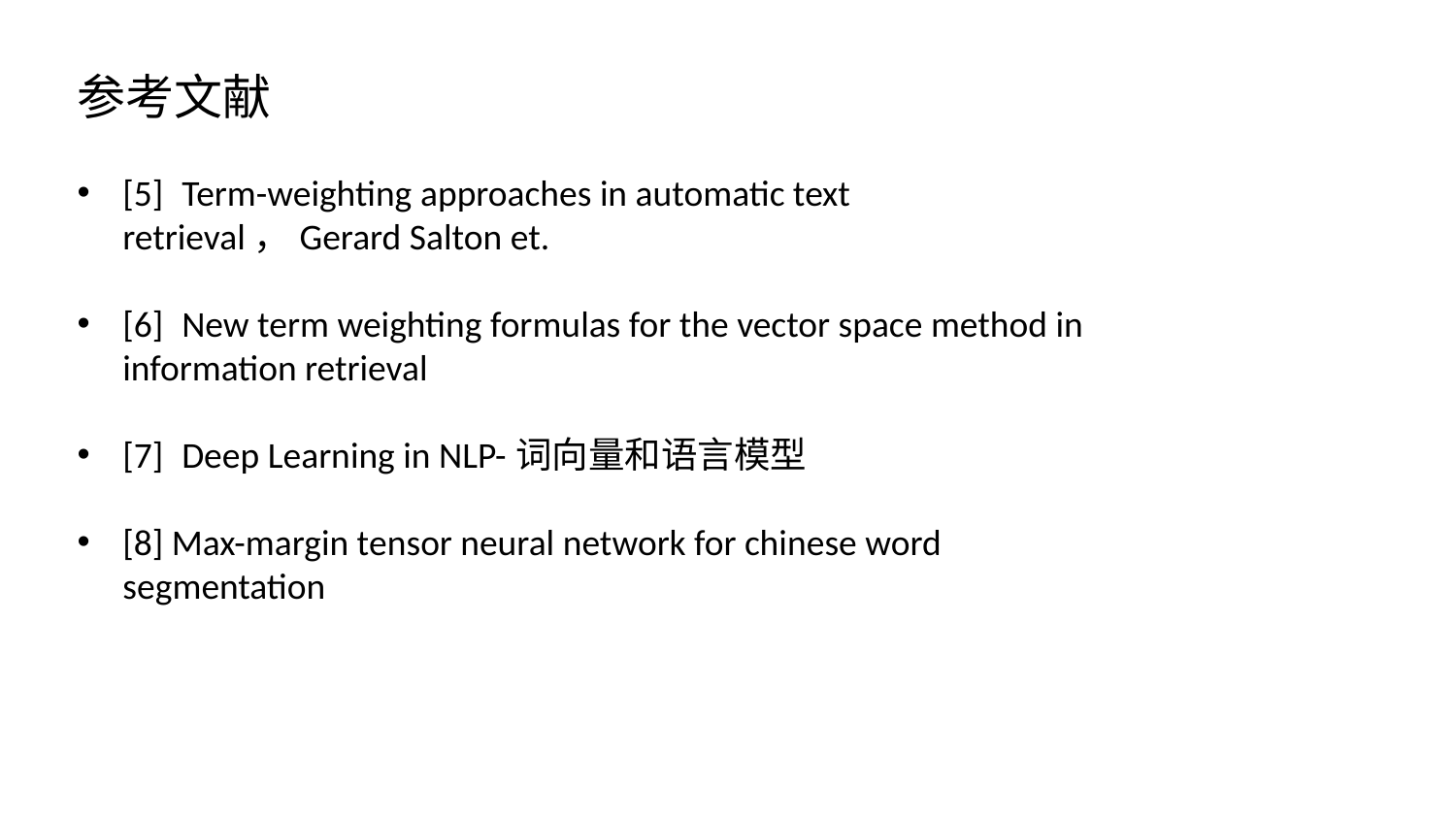

参考文献
[5] Term-weighting approaches in automatic text retrieval，Gerard Salton et.

[6] New term weighting formulas for the vector space method in information retrieval

[7] Deep Learning in NLP-词向量和语言模型

[8] Max-margin tensor neural network for chinese word segmentation